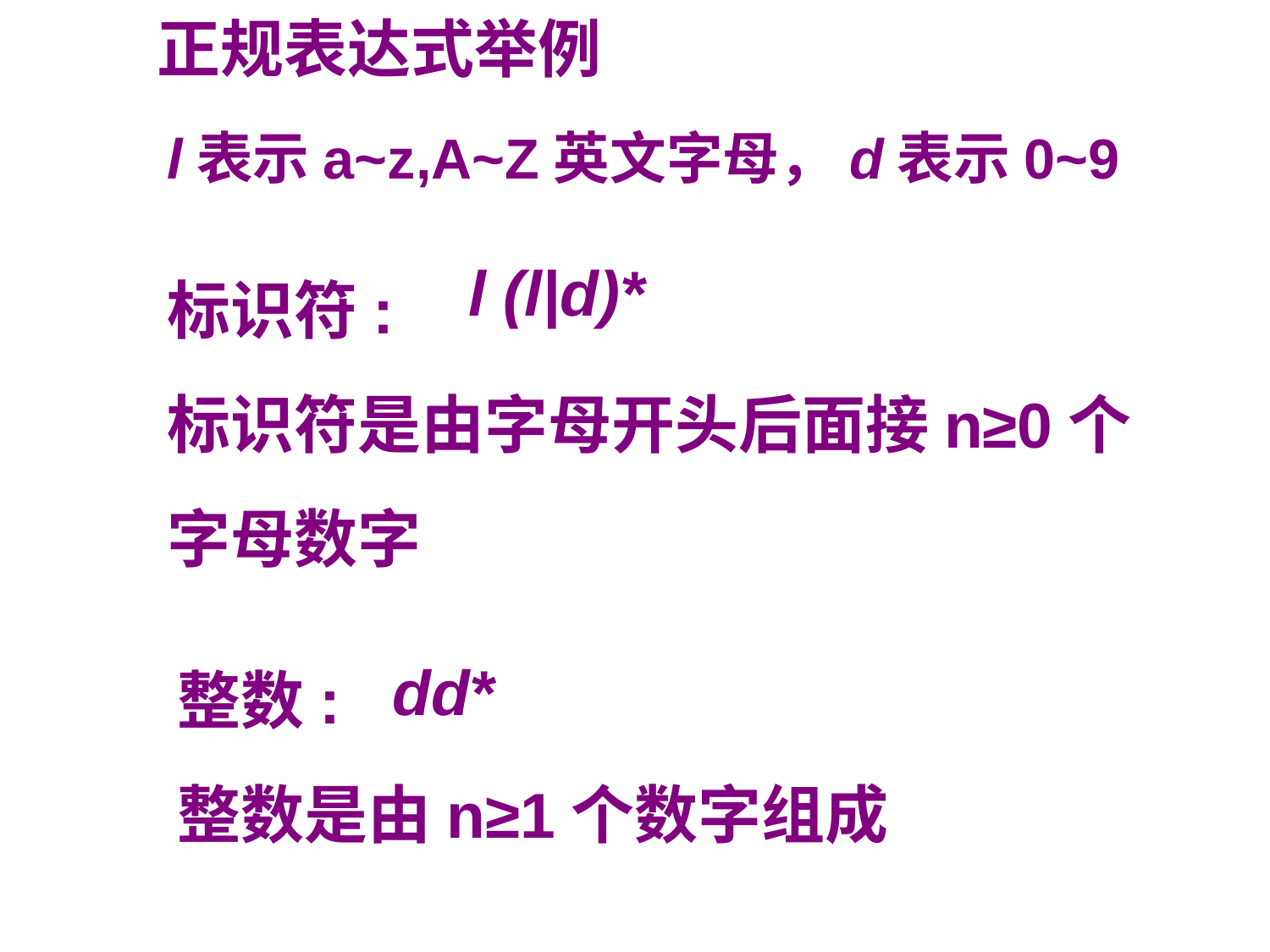

正规表达式举例
l表示a~z,A~Z英文字母，d表示0~9
标识符:
标识符是由字母开头后面接n≥0个字母数字
l (l|d)*
整数:
整数是由n≥1个数字组成
dd*